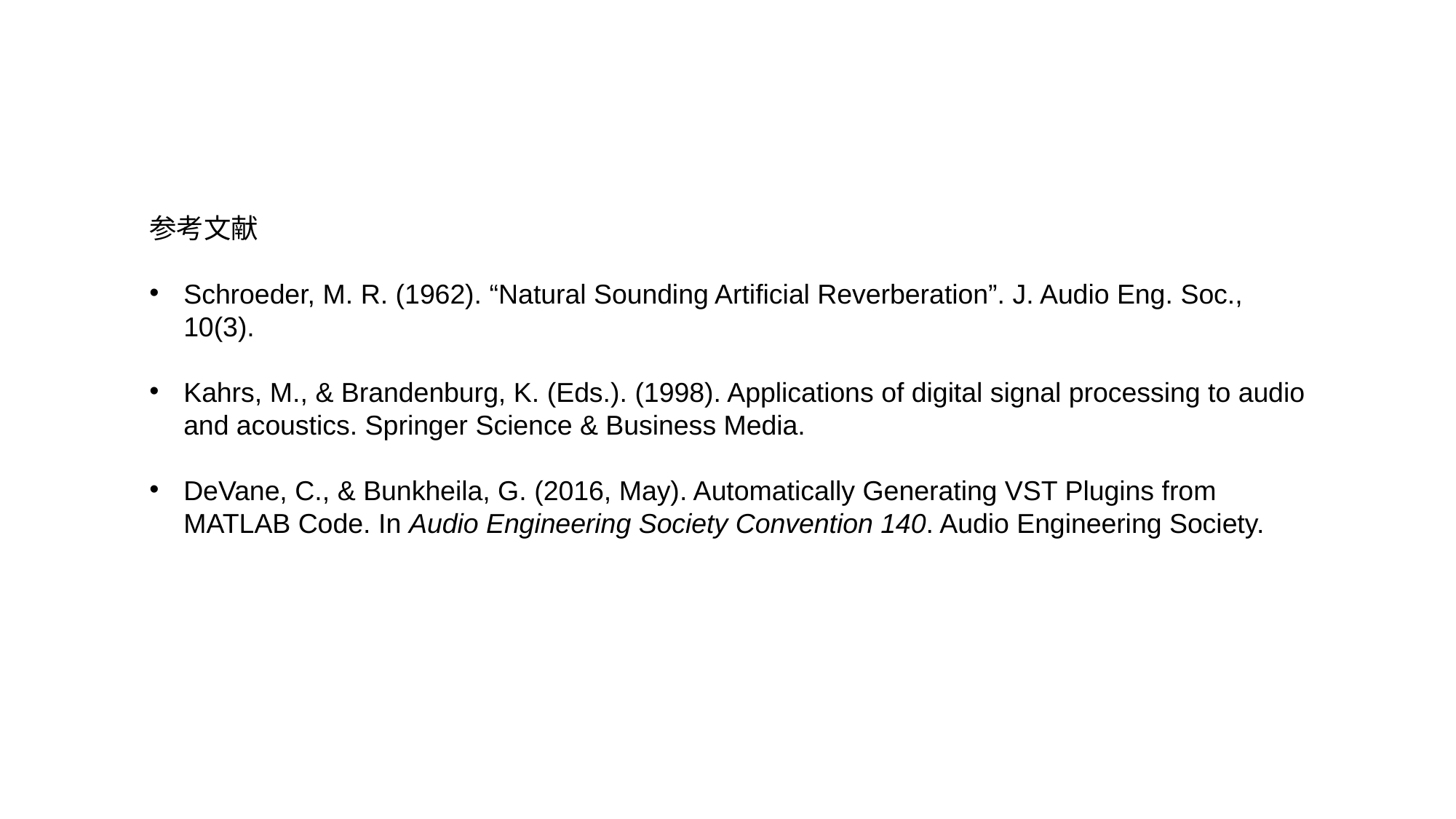

参考文献

Schroeder, M. R. (1962). “Natural Sounding Artificial Reverberation”. J. Audio Eng. Soc., 10(3).

Kahrs, M., & Brandenburg, K. (Eds.). (1998). Applications of digital signal processing to audio and acoustics. Springer Science & Business Media.

DeVane, C., & Bunkheila, G. (2016, May). Automatically Generating VST Plugins from MATLAB Code. In Audio Engineering Society Convention 140. Audio Engineering Society.